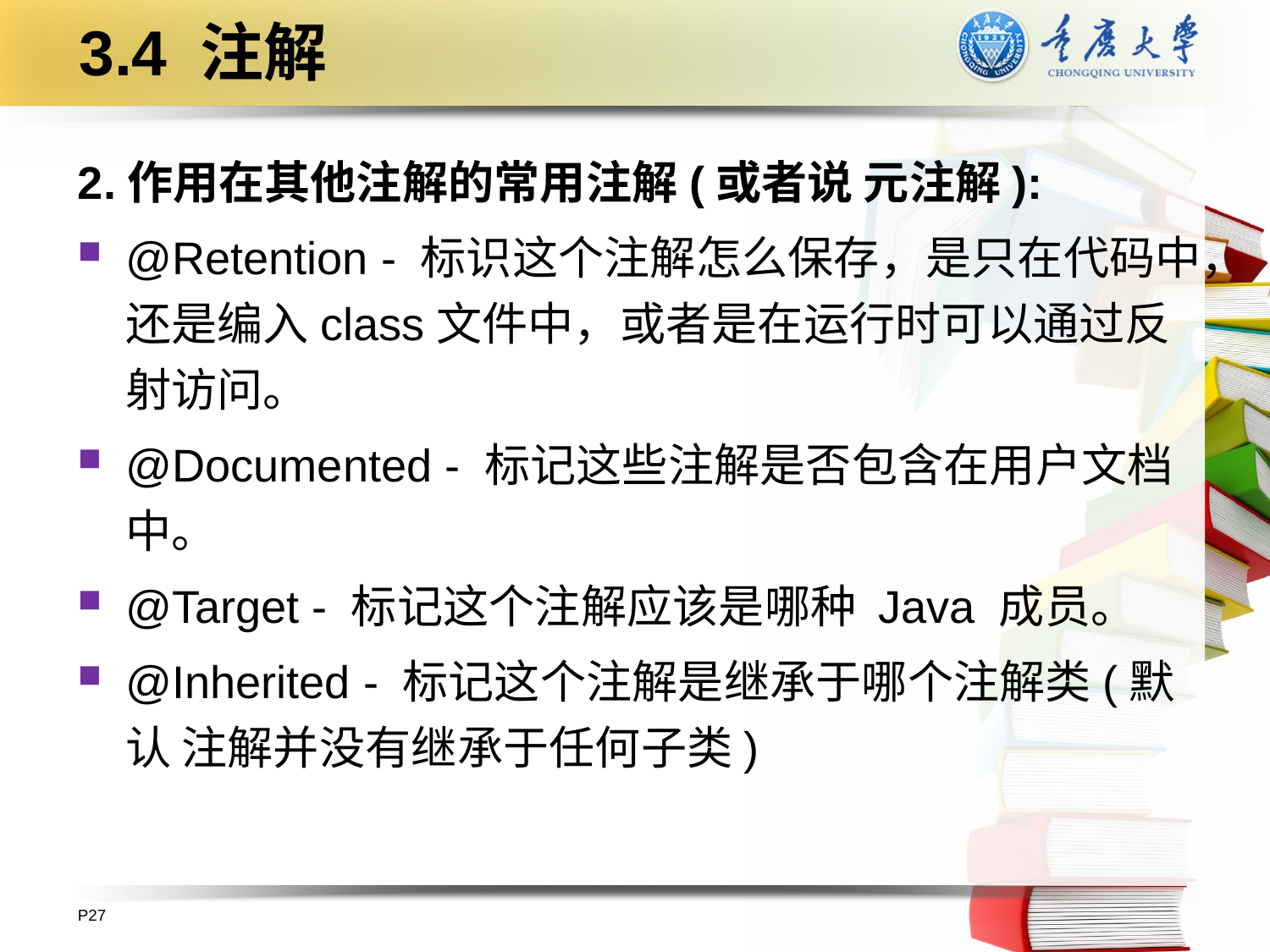

# 3.4 注解
2.作用在其他注解的常用注解(或者说 元注解):
@Retention - 标识这个注解怎么保存，是只在代码中，还是编入class文件中，或者是在运行时可以通过反射访问。
@Documented - 标记这些注解是否包含在用户文档中。
@Target - 标记这个注解应该是哪种 Java 成员。
@Inherited - 标记这个注解是继承于哪个注解类(默认 注解并没有继承于任何子类)

P27